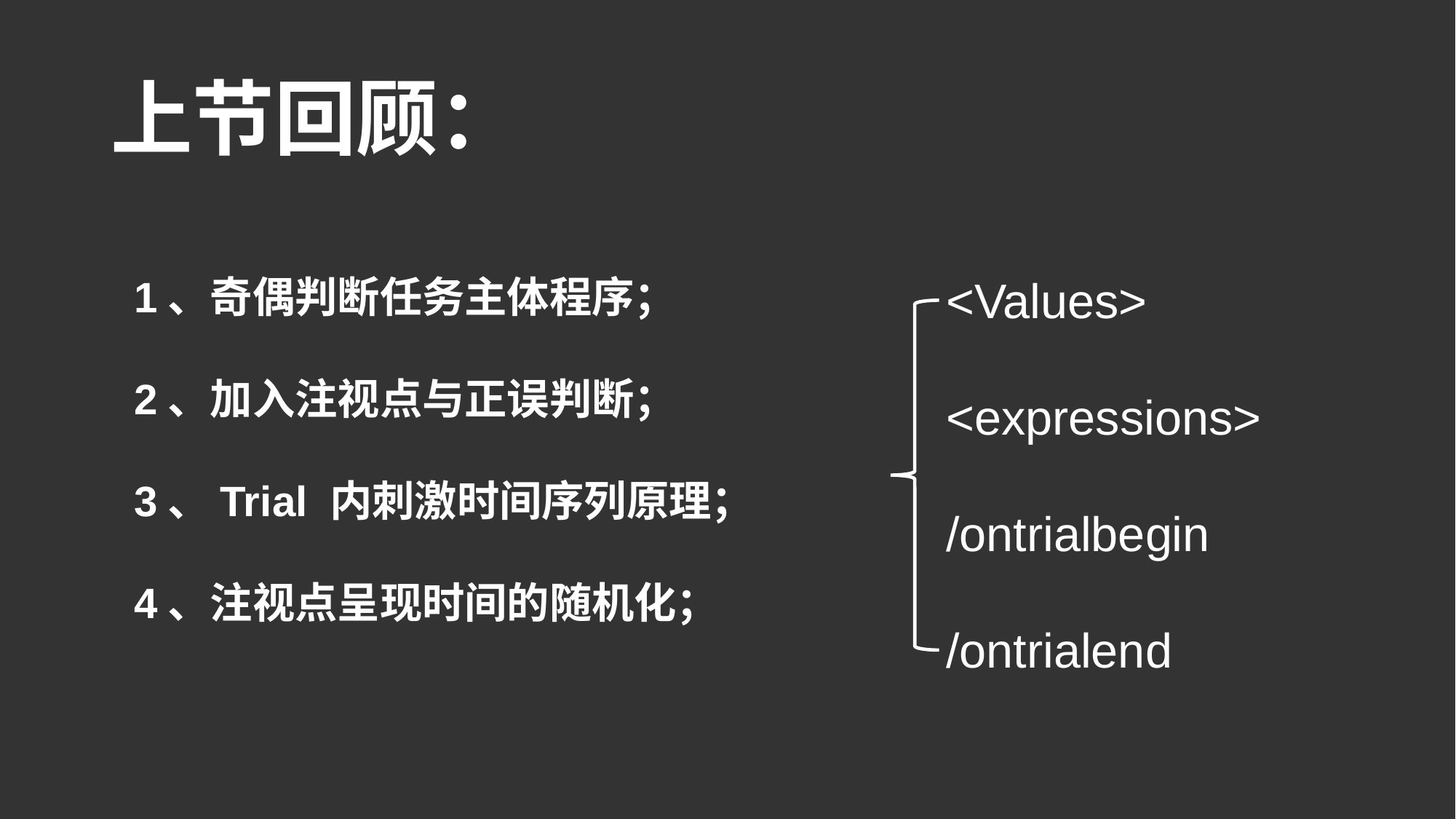

# 上节回顾：
1、奇偶判断任务主体程序；

2、加入注视点与正误判断；

3、Trial 内刺激时间序列原理；

4、注视点呈现时间的随机化；
<Values>

<expressions>

/ontrialbegin

/ontrialend